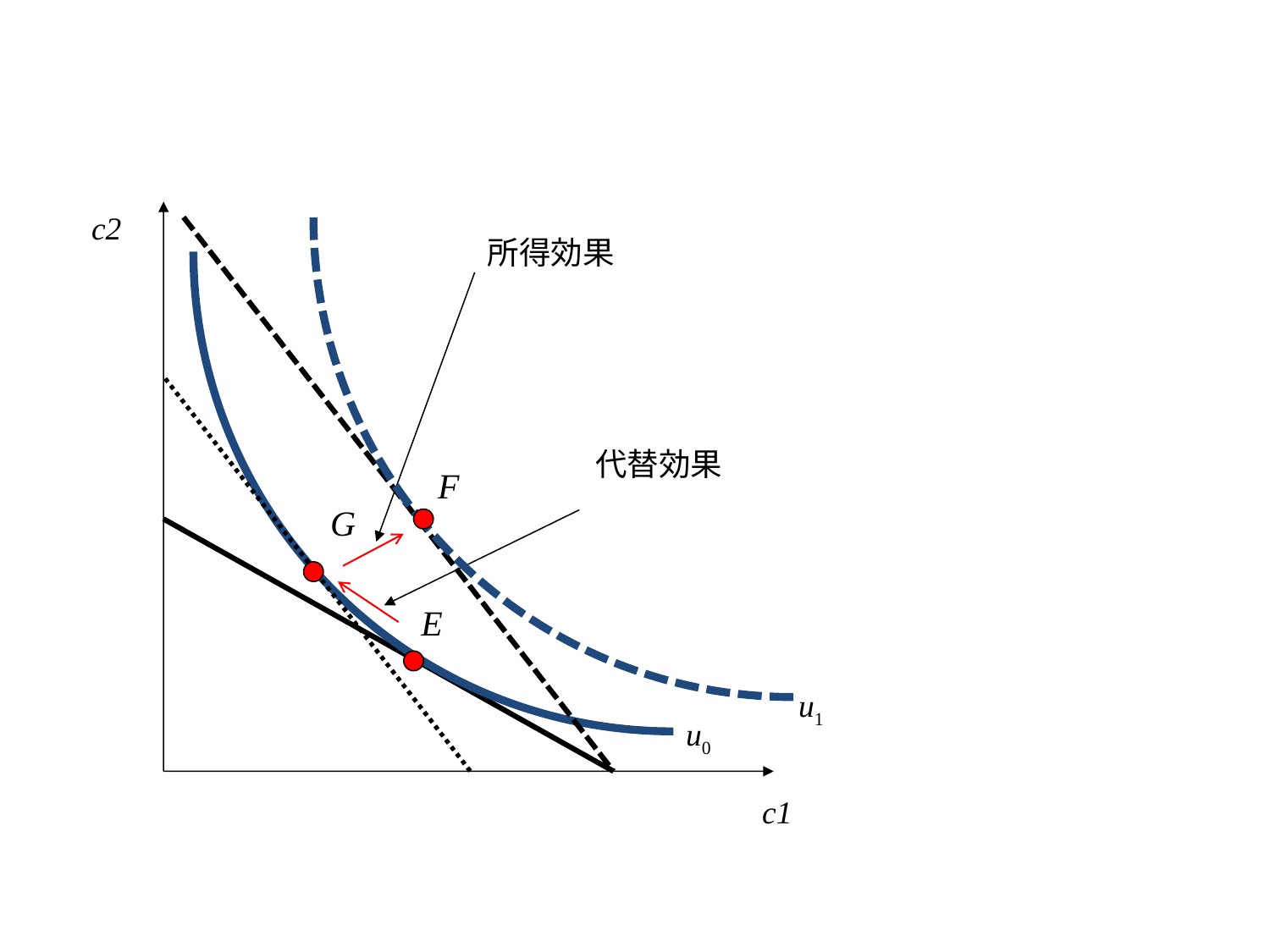

#

c2

所得効果

代替効果
F
G

E

u1
u0

c1